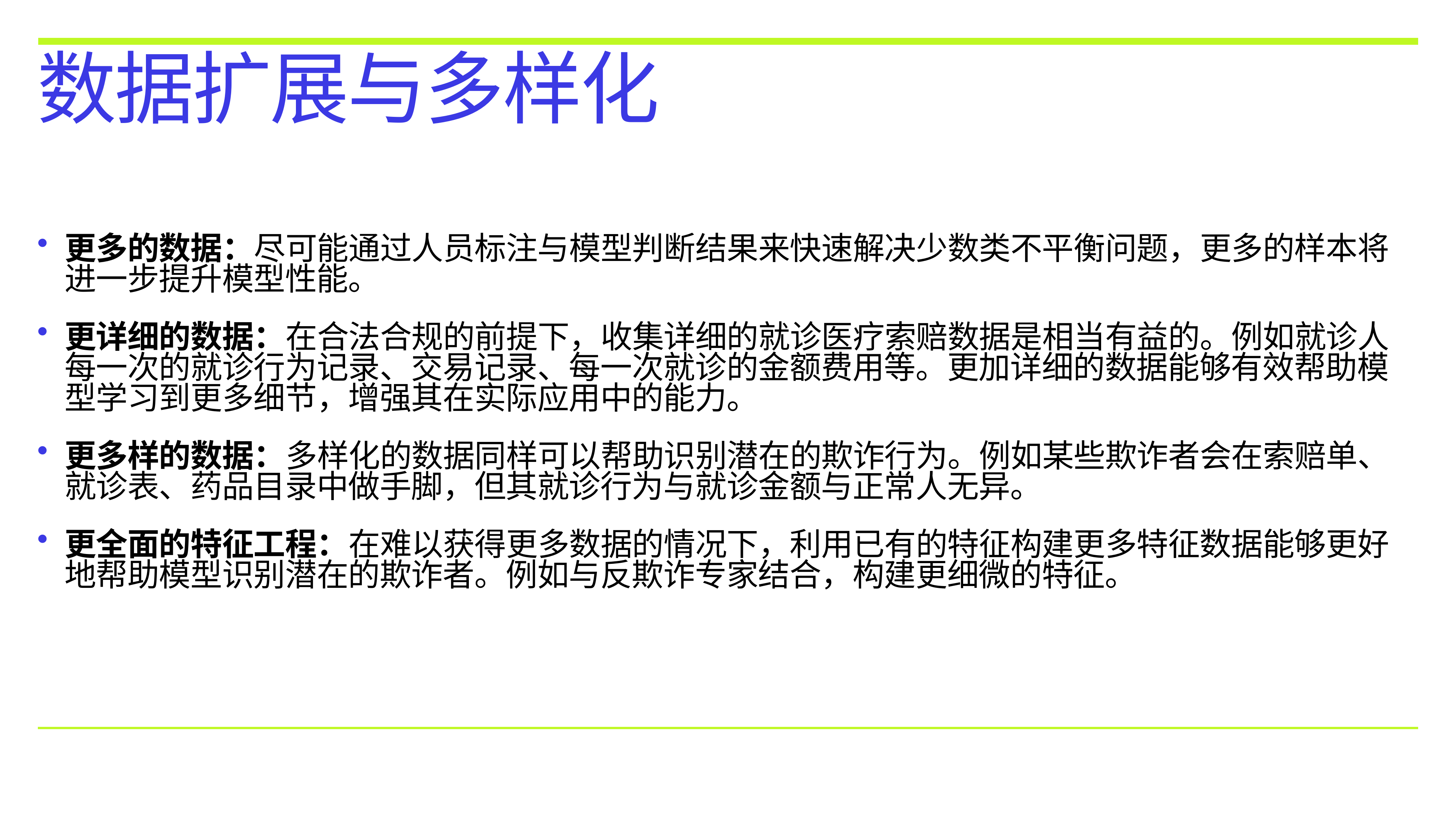

# 数据扩展与多样化
更多的数据：尽可能通过人员标注与模型判断结果来快速解决少数类不平衡问题，更多的样本将进一步提升模型性能。
更详细的数据：在合法合规的前提下，收集详细的就诊医疗索赔数据是相当有益的。例如就诊人每一次的就诊行为记录、交易记录、每一次就诊的金额费用等。更加详细的数据能够有效帮助模型学习到更多细节，增强其在实际应用中的能力。
更多样的数据：多样化的数据同样可以帮助识别潜在的欺诈行为。例如某些欺诈者会在索赔单、就诊表、药品目录中做手脚，但其就诊行为与就诊金额与正常人无异。
更全面的特征工程：在难以获得更多数据的情况下，利用已有的特征构建更多特征数据能够更好地帮助模型识别潜在的欺诈者。例如与反欺诈专家结合，构建更细微的特征。